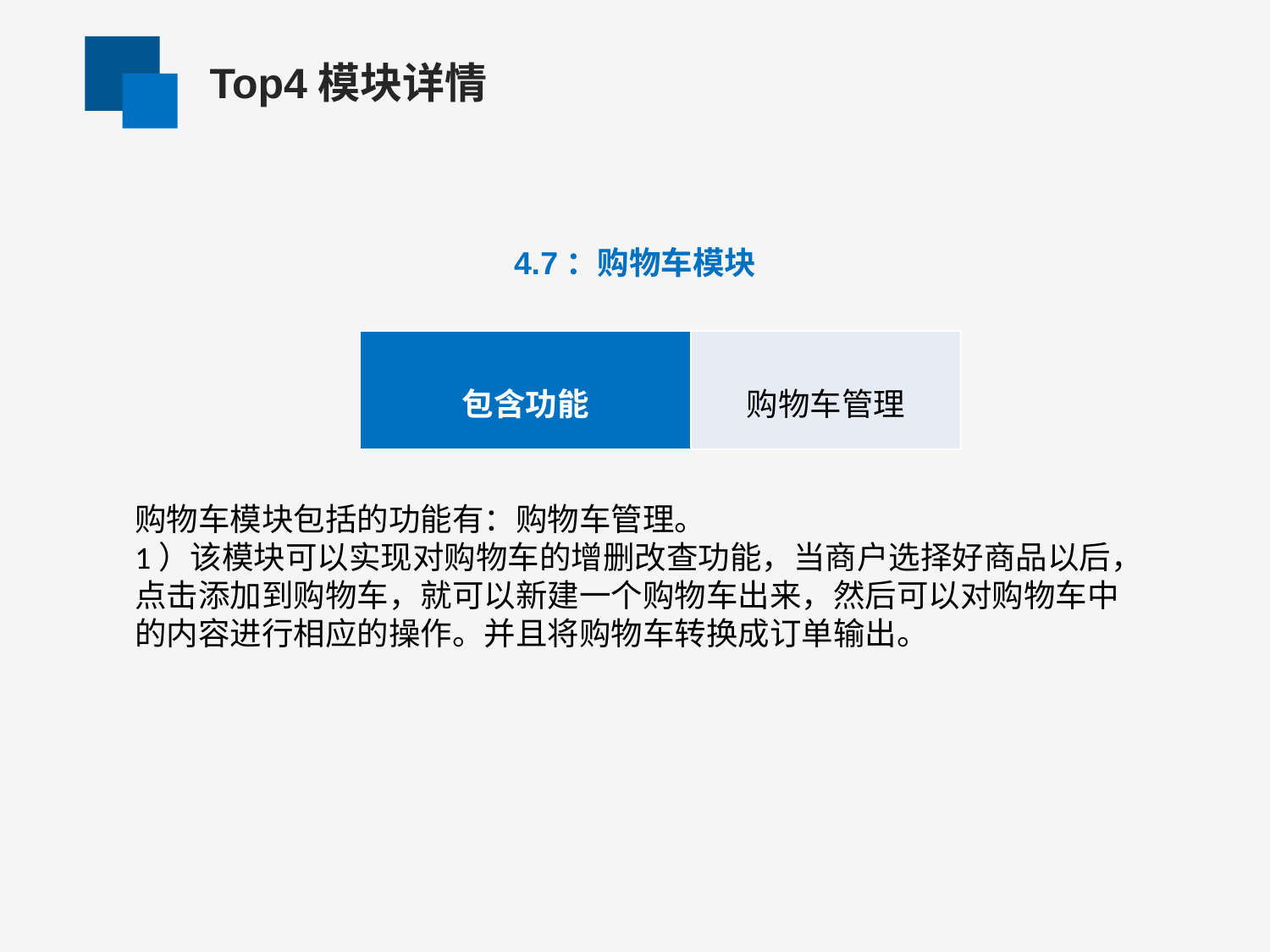

Top4模块详情
4.7：购物车模块
| 包含功能 | 购物车管理 |
| --- | --- |
购物车模块包括的功能有：购物车管理。
1）该模块可以实现对购物车的增删改查功能，当商户选择好商品以后，点击添加到购物车，就可以新建一个购物车出来，然后可以对购物车中的内容进行相应的操作。并且将购物车转换成订单输出。